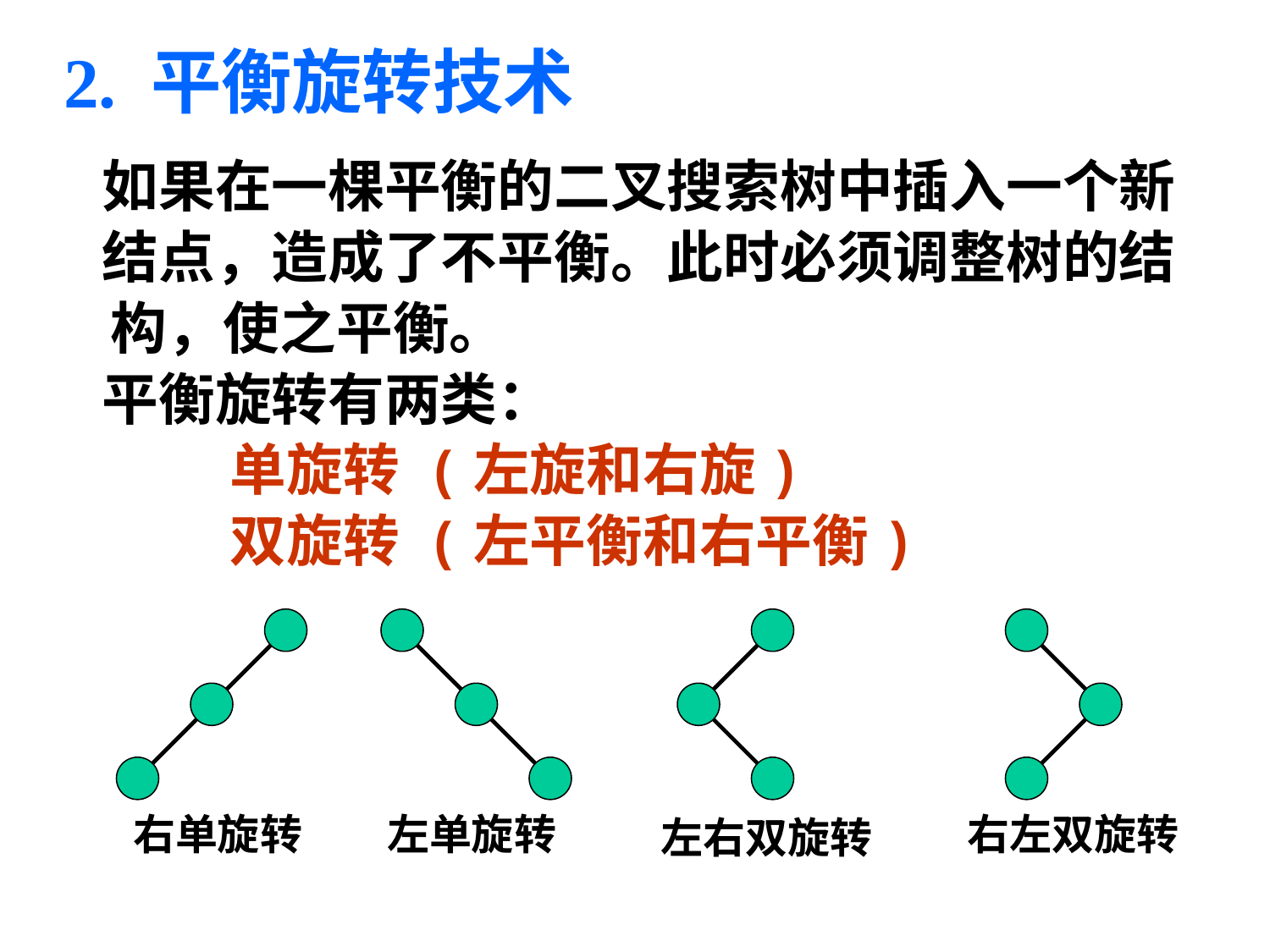

# 2. 平衡旋转技术
  如果在一棵平衡的二叉搜索树中插入一个新
  结点，造成了不平衡。此时必须调整树的结构，使之平衡。
  平衡旋转有两类：
       单旋转 (左旋和右旋)
       双旋转 (左平衡和右平衡)

右单旋转
左单旋转

右左双旋转
 左右双旋转